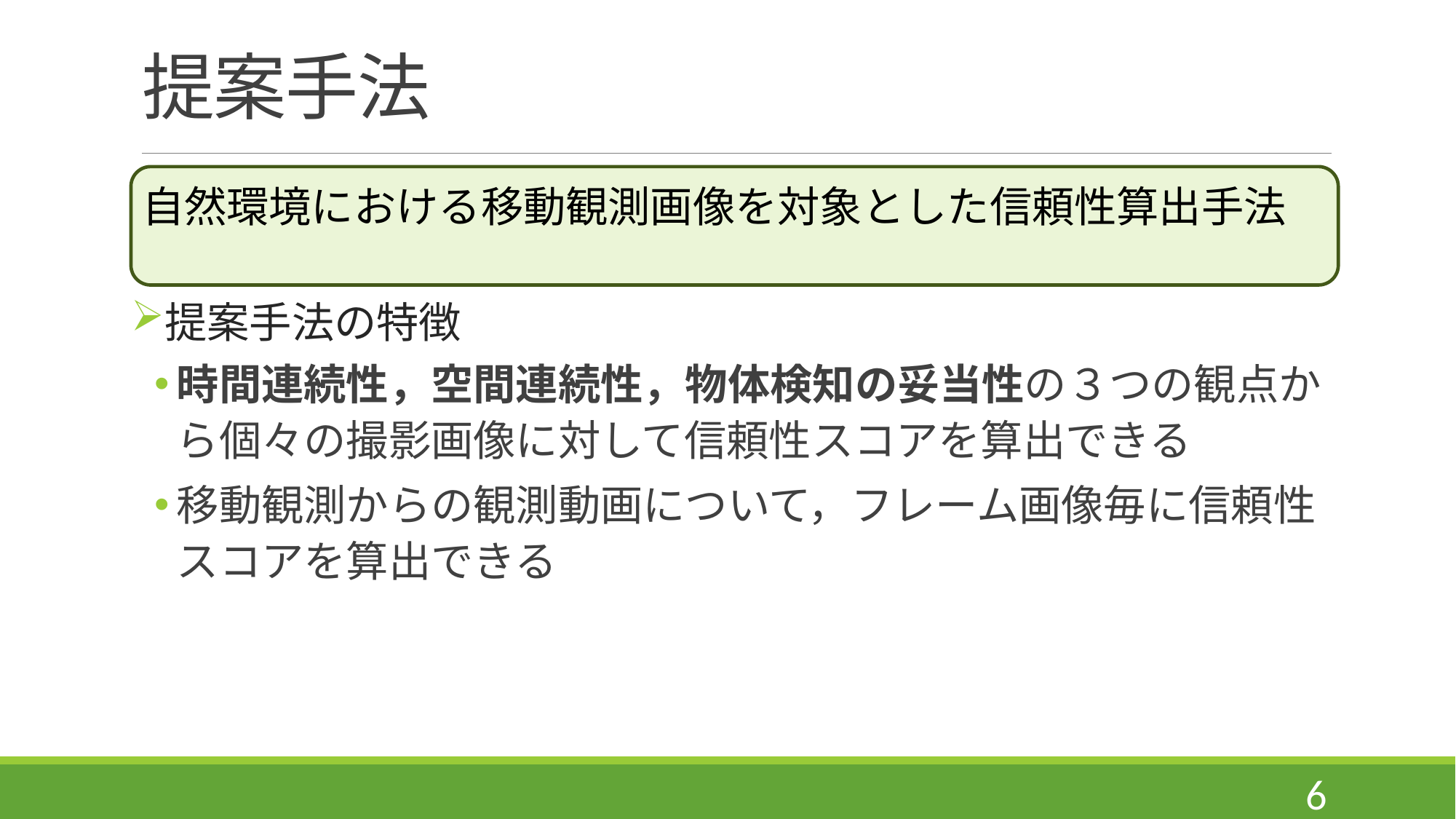

# 提案手法

自然環境における移動観測画像を対象とした信頼性算出手法
提案手法の特徴
時間連続性，空間連続性，物体検知の妥当性の３つの観点から個々の撮影画像に対して信頼性スコアを算出できる
移動観測からの観測動画について，フレーム画像毎に信頼性スコアを算出できる

6